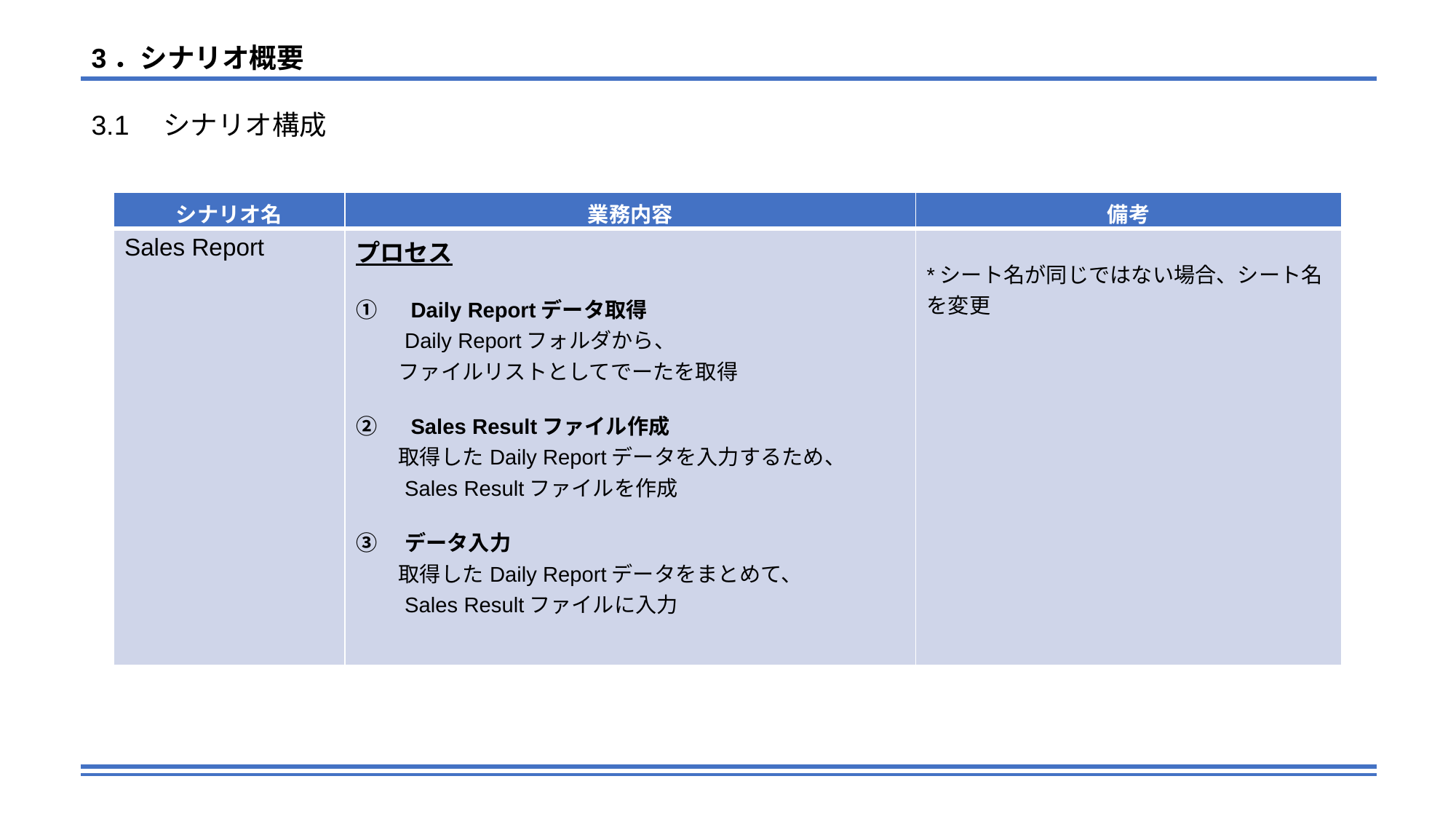

3．シナリオ概要
3.1　シナリオ構成
| シナリオ名 | 業務内容 | 備考 |
| --- | --- | --- |
| Sales Report | プロセス ①　Daily Reportデータ取得 　　Daily Reportフォルダから、 　　ファイルリストとしてでーたを取得 ②　Sales Resultファイル作成　　 　　取得したDaily Reportデータを入力するため、 　　Sales Resultファイルを作成 ③　データ入力 　　取得したDaily Reportデータをまとめて、 　　Sales Resultファイルに入力 | \*シート名が同じではない場合、シート名を変更 |